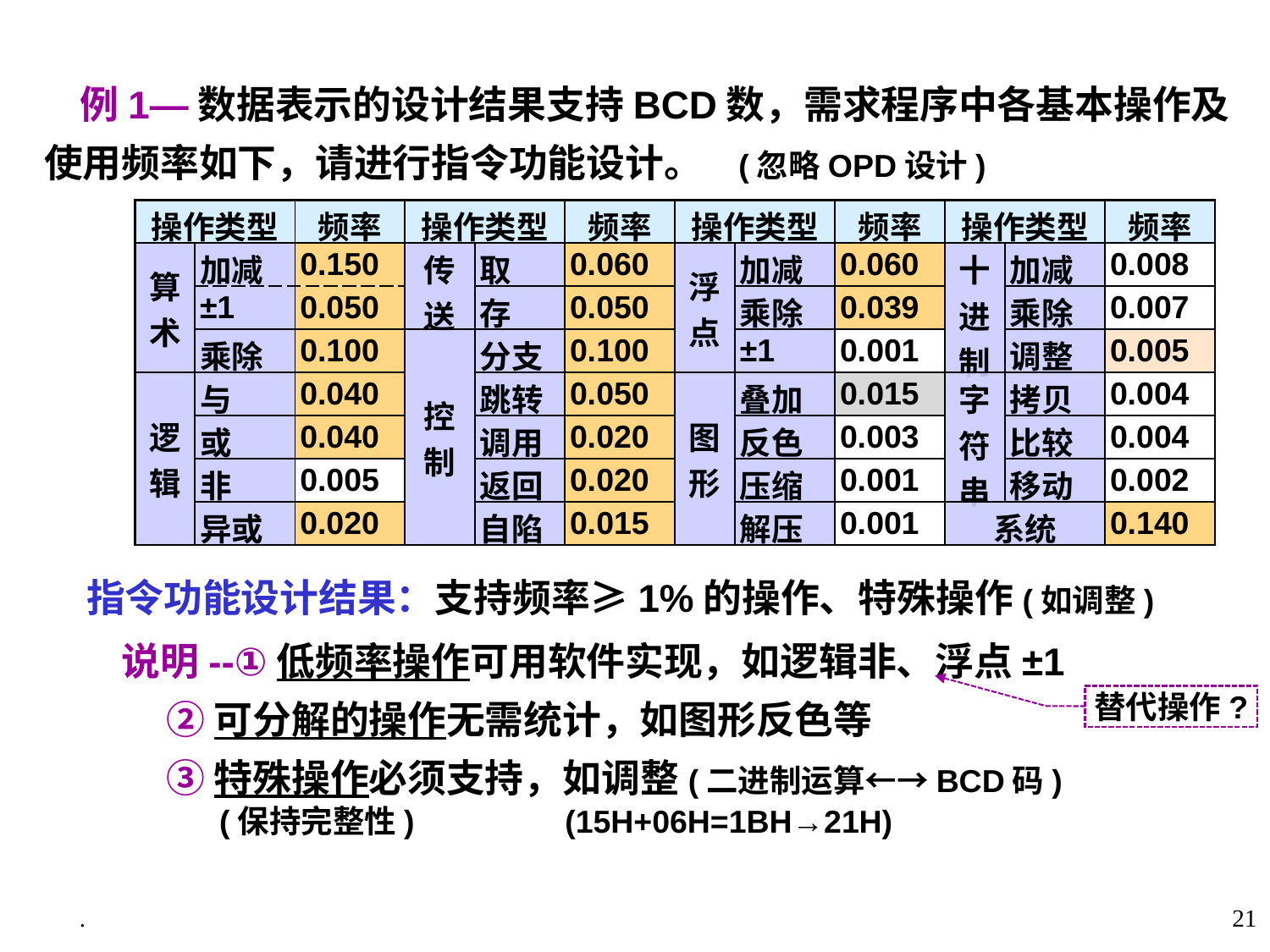

例1—数据表示的设计结果支持BCD数，需求程序中各基本操作及使用频率如下，请进行指令功能设计。   (忽略OPD设计)
| 操作类型 |  | 频率 | 操作类型 |  | 频率 | 操作类型 |  | 频率 | 操作类型 |  | 频率 |
| --- | --- | --- | --- | --- | --- | --- | --- | --- | --- | --- | --- |
| 算术 | 加减 | 0.150 | 传送 | 取 | 0.060 | 浮点 | 加减 | 0.060 | 十进制 | 加减 | 0.008 |
|  | ±1 | 0.050 |  | 存 | 0.050 |  | 乘除 | 0.039 |  | 乘除 | 0.007 |
|  | 乘除 | 0.100 | 控制 | 分支 | 0.100 |  | ±1 | 0.001 |  | 调整 | 0.005 |
| 逻辑 | 与 | 0.040 |  | 跳转 | 0.050 | 图形 | 叠加 | 0.015 | 字符串 | 拷贝 | 0.004 |
|  | 或 | 0.040 |  | 调用 | 0.020 |  | 反色 | 0.003 |  | 比较 | 0.004 |
|  | 非 | 0.005 |  | 返回 | 0.020 |  | 压缩 | 0.001 |  | 移动 | 0.002 |
|  | 异或 | 0.020 |  | 自陷 | 0.015 |  | 解压 | 0.001 | 系统 |  | 0.140 |
    指令功能设计结果：支持频率≥1%的操作、特殊操作(如调整)
        说明--①低频率操作可用软件实现，如逻辑非、浮点±1
              ②可分解的操作无需统计，如图形反色等
              ③特殊操作必须支持，如调整(二进制运算←→BCD码)
                    (保持完整性)                 (15H+06H=1BH→21H)
替代操作?
.
21